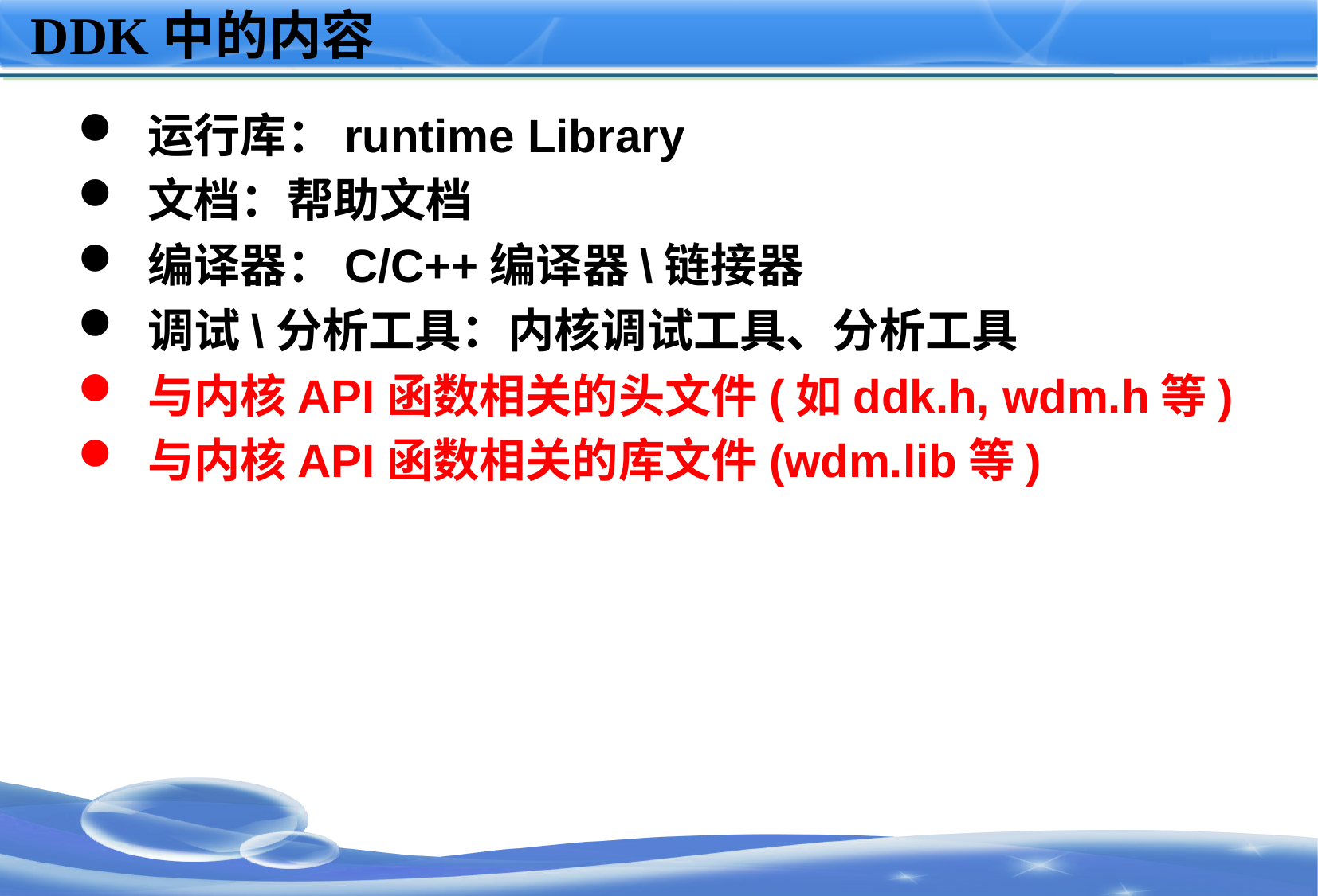

# DDK中的内容
运行库：runtime Library
文档：帮助文档
编译器：C/C++编译器\链接器
调试\分析工具：内核调试工具、分析工具
与内核API函数相关的头文件(如ddk.h, wdm.h等)
与内核API函数相关的库文件(wdm.lib等)